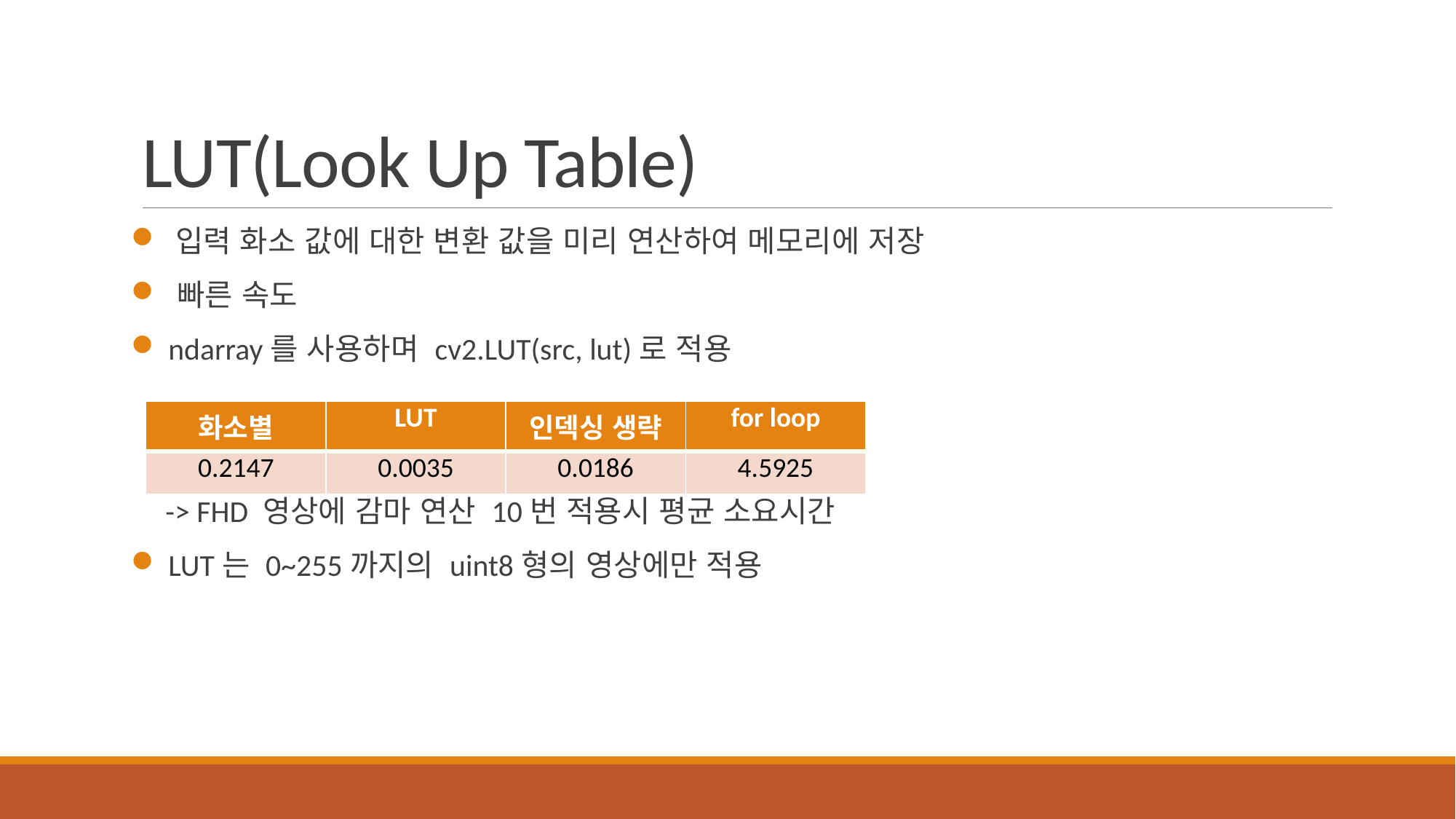

# LUT(Look Up Table)
 입력 화소 값에 대한 변환 값을 미리 연산하여 메모리에 저장
 빠른 속도
 ndarray를 사용하며 cv2.LUT(src, lut)로 적용

     -> FHD 영상에 감마 연산 10번 적용시 평균 소요시간
 LUT는 0~255까지의 uint8형의 영상에만 적용
| 화소별 | LUT | 인덱싱 생략 | for loop |
| --- | --- | --- | --- |
| 0.2147 | 0.0035 | 0.0186 | 4.5925 |